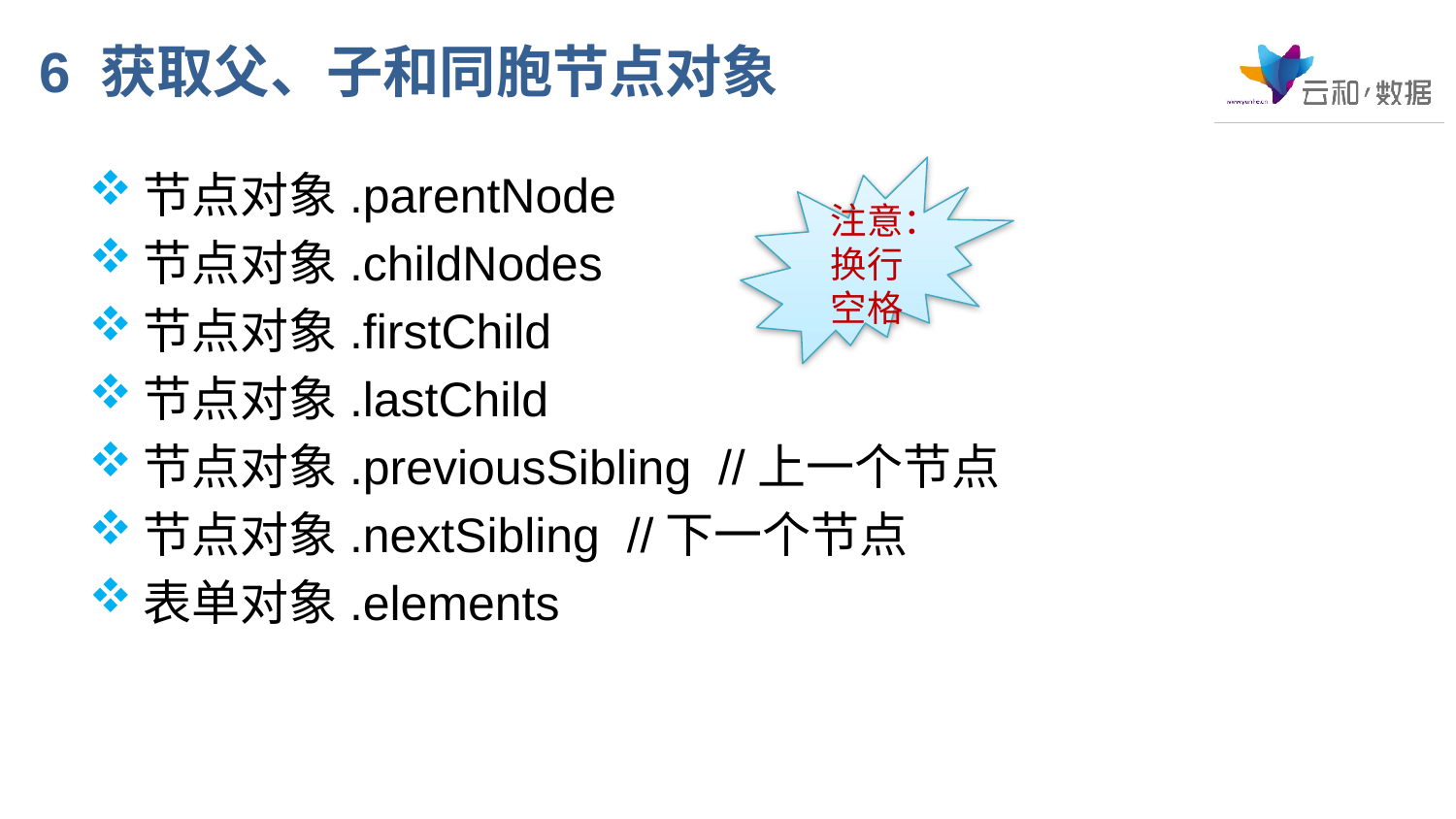

# 6 获取父、子和同胞节点对象
节点对象.parentNode
节点对象.childNodes
节点对象.firstChild
节点对象.lastChild
节点对象.previousSibling  //上一个节点
节点对象.nextSibling  //下一个节点
表单对象.elements

注意：换行 空格
9